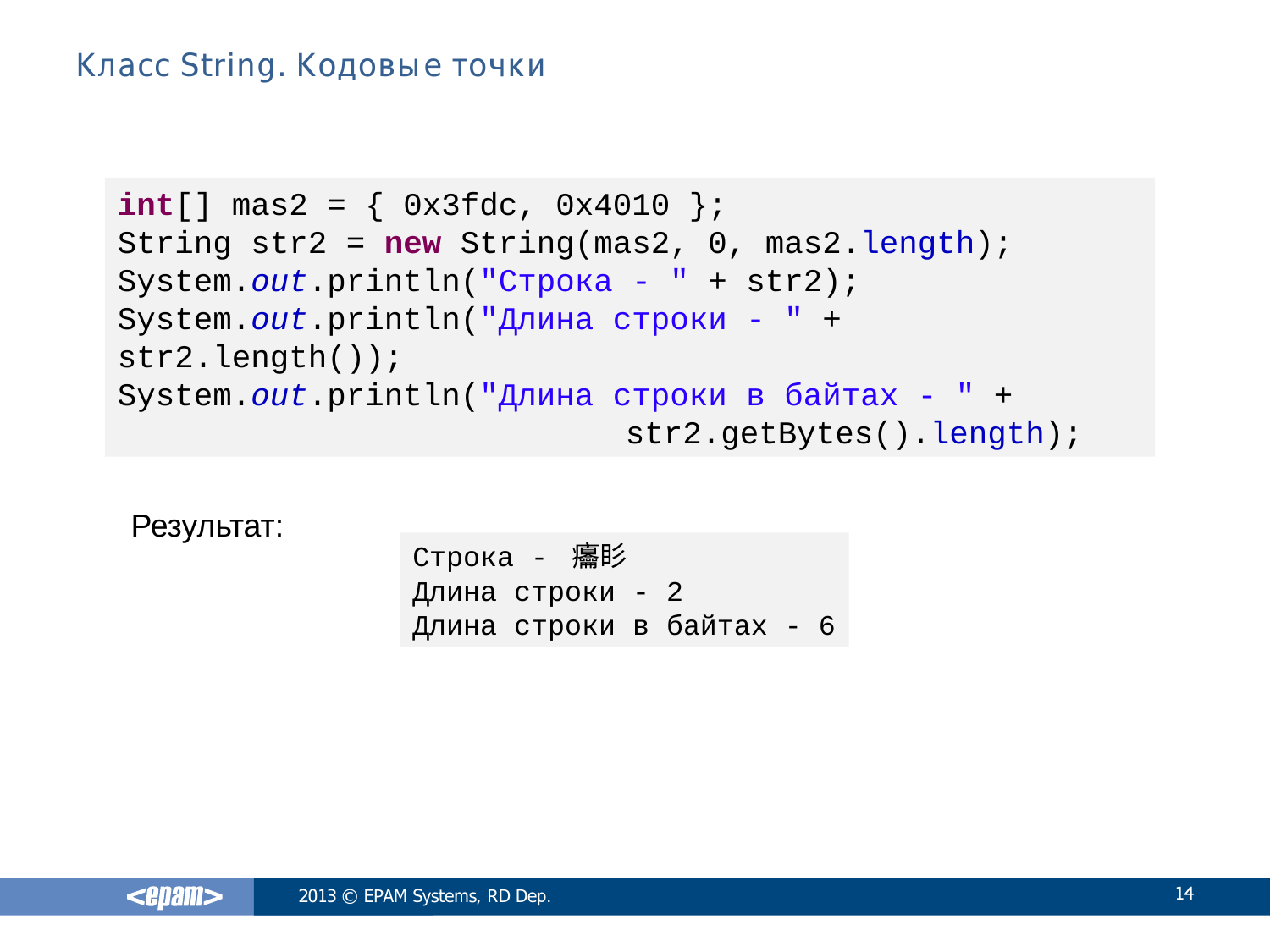

# Класс String. Кодовые точки
int[] mas2 = { 0x3fdc, 0x4010 };
String str2 = new String(mas2, 0, mas2.length);
System.out.println("Строка - " + str2);
System.out.println("Длина строки - " + str2.length());
System.out.println("Длина строки в байтах - " +
				str2.getBytes().length);
Результат:
Строка - 㿜䀐
Длина строки - 2
Длина строки в байтах - 6
14
2013 © EPAM Systems, RD Dep.